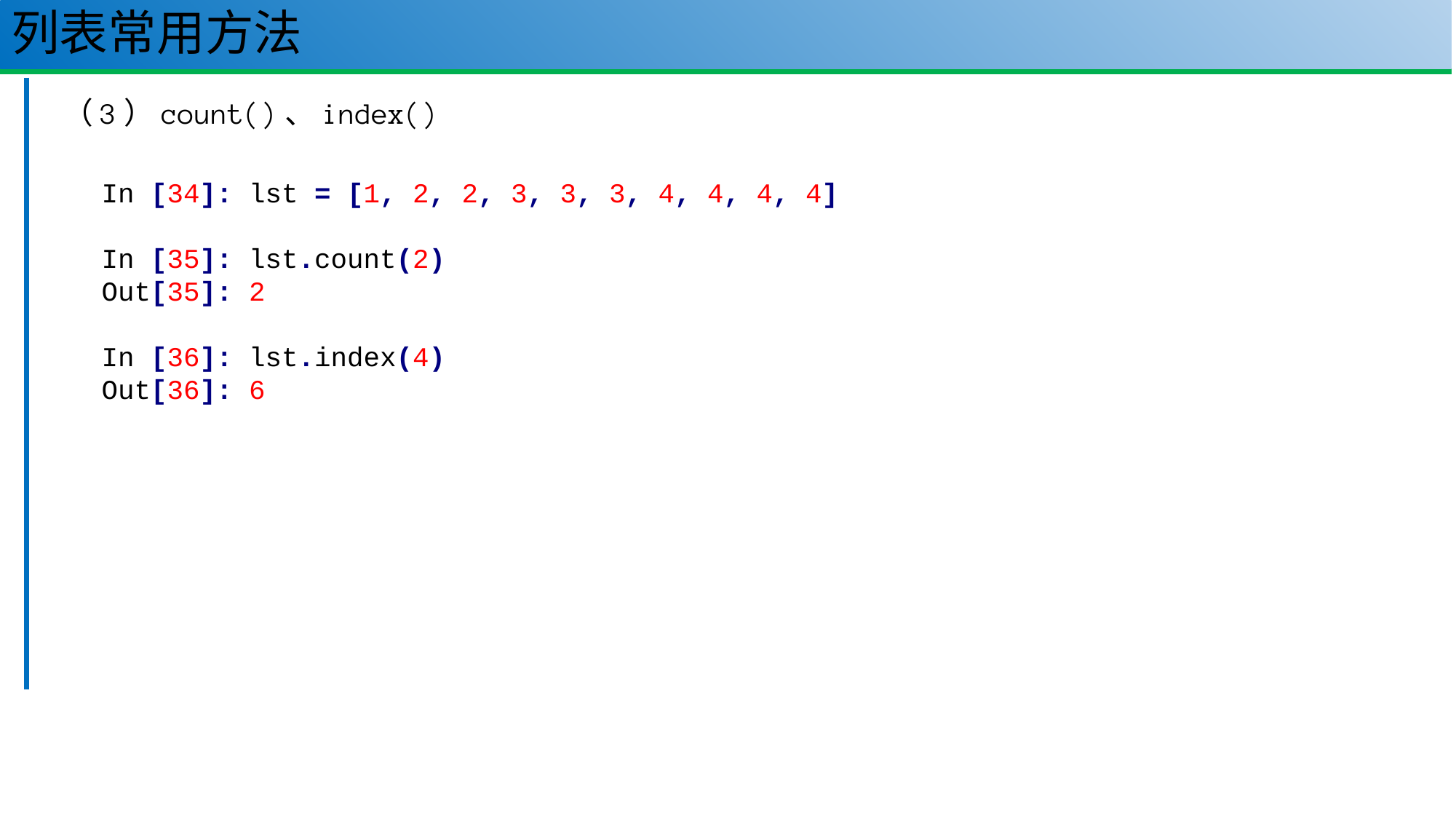

# 列表常用方法
23
（3）count()、index()

In [34]: lst = [1, 2, 2, 3, 3, 3, 4, 4, 4, 4]

In [35]: lst.count(2)
Out[35]: 2

In [36]: lst.index(4)
Out[36]: 6